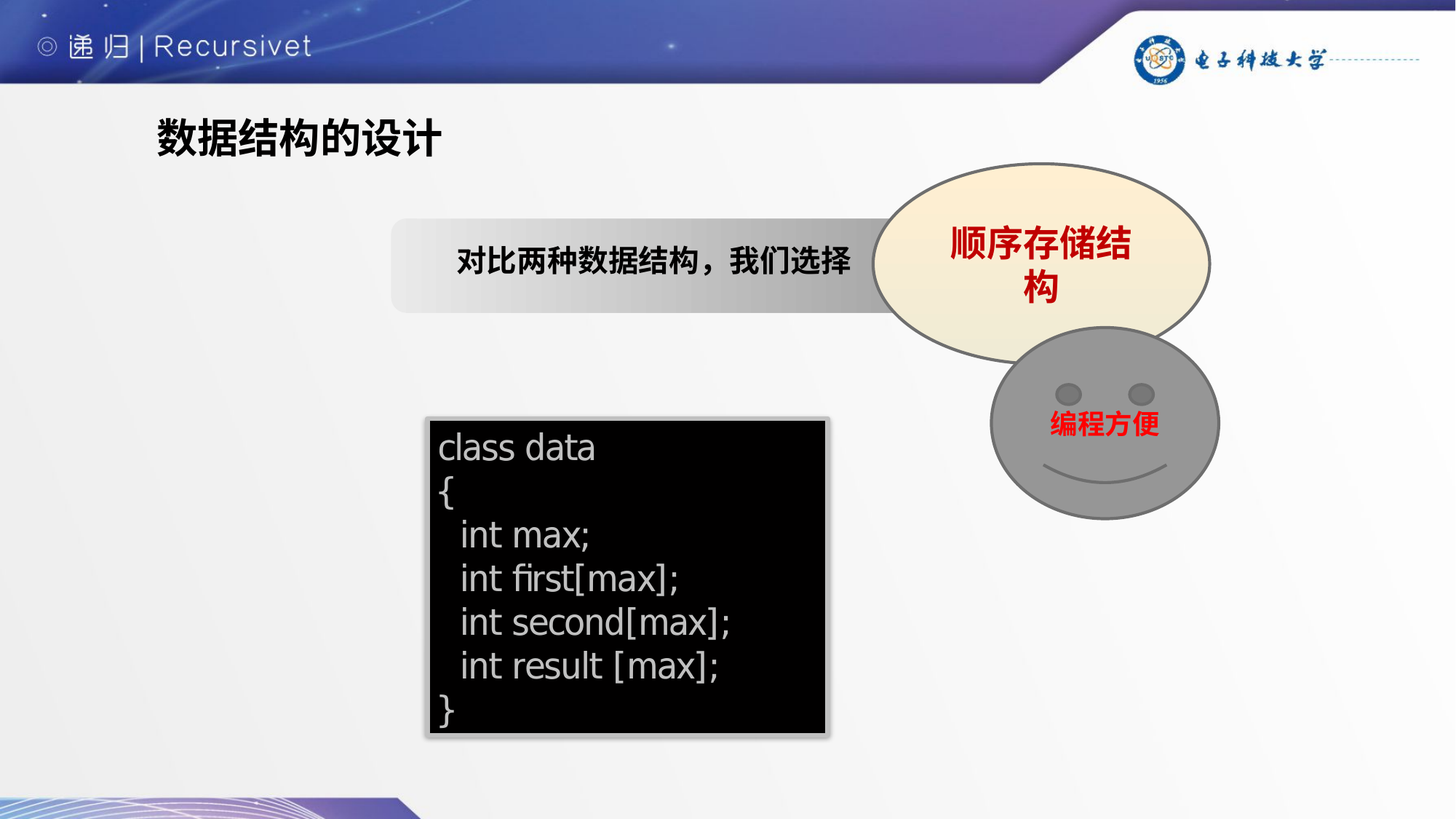

# 数据结构的设计
顺序存储结构

对比两种数据结构，我们选择
编程方便
class data
{
  int max;
  int first[max];
  int second[max];
  int result [max];
}